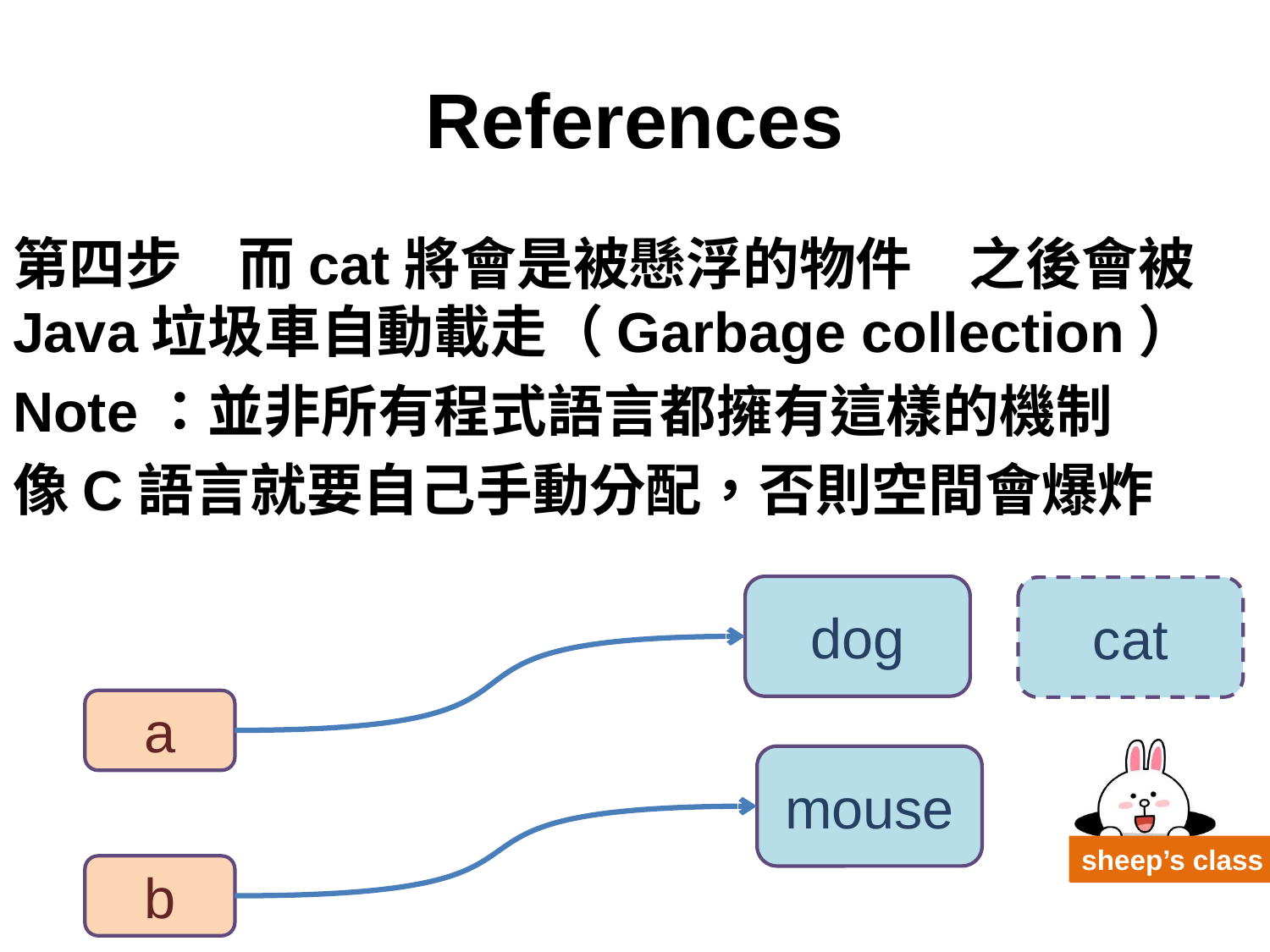

# References
第四步　而cat將會是被懸浮的物件　之後會被Java垃圾車自動載走（Garbage collection）
Note：並非所有程式語言都擁有這樣的機制
像C語言就要自己手動分配，否則空間會爆炸
dog
cat
a
mouse
b